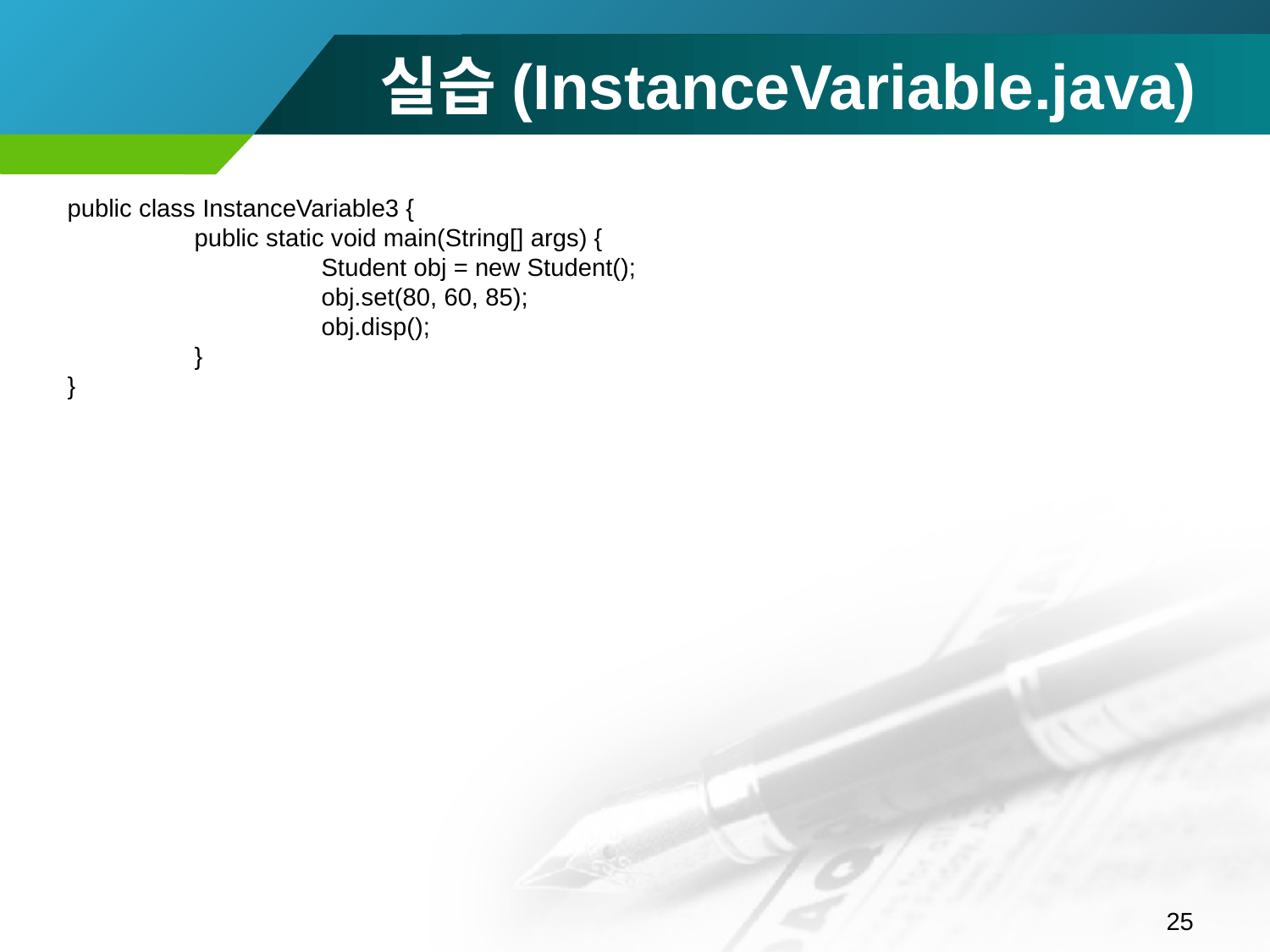

# 실습(InstanceVariable.java)
public class InstanceVariable3 {
	public static void main(String[] args) {
		Student obj = new Student();
		obj.set(80, 60, 85);
		obj.disp();
	}
}
25